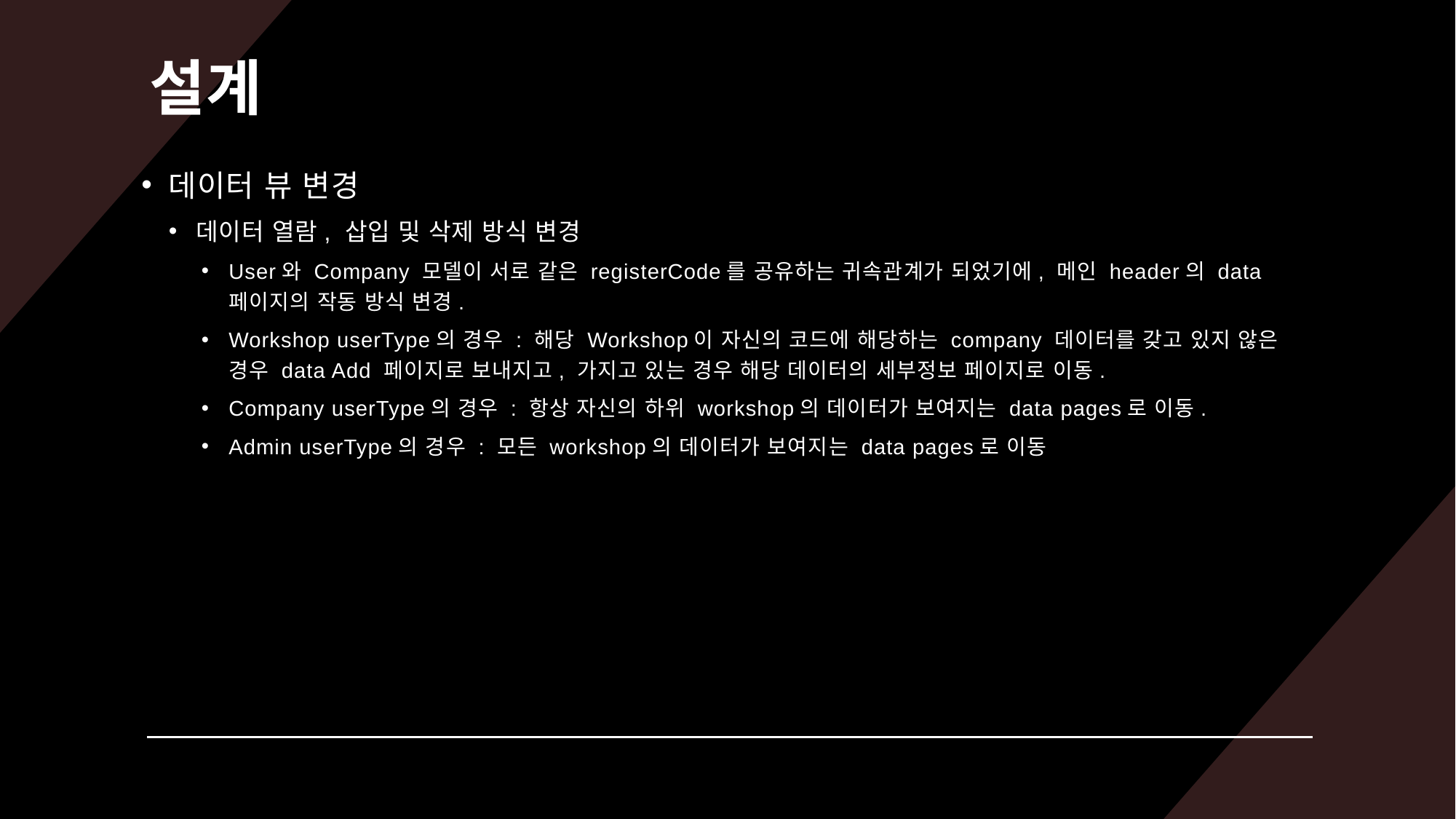

# 설계
데이터 뷰 변경
데이터 열람, 삽입 및 삭제 방식 변경
User와 Company 모델이 서로 같은 registerCode를 공유하는 귀속관계가 되었기에, 메인 header의 data 페이지의 작동 방식 변경.
Workshop userType의 경우 : 해당 Workshop이 자신의 코드에 해당하는 company 데이터를 갖고 있지 않은 경우 data Add 페이지로 보내지고, 가지고 있는 경우 해당 데이터의 세부정보 페이지로 이동.
Company userType의 경우 : 항상 자신의 하위 workshop의 데이터가 보여지는 data pages로 이동.
Admin userType의 경우 : 모든 workshop의 데이터가 보여지는 data pages로 이동